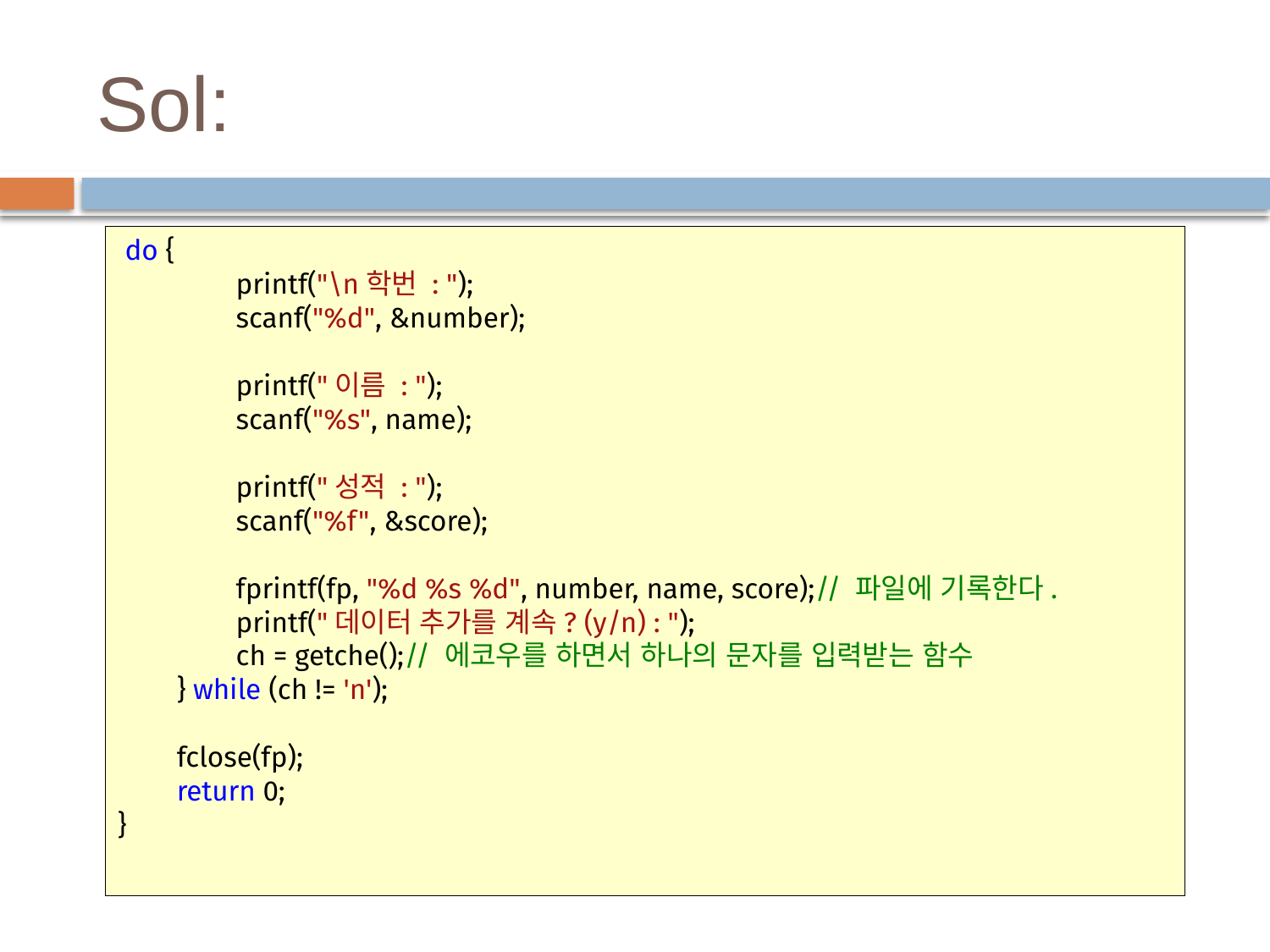

# Sol:
 do {
                printf("\n학번 : ");
                scanf("%d", &number);

                printf("이름 : ");
                scanf("%s", name);

                printf("성적 : ");
                scanf("%f", &score);

                fprintf(fp, "%d %s %d", number, name, score);// 파일에 기록한다.
                printf("데이터 추가를 계속? (y/n) : ");
                ch = getche();// 에코우를 하면서 하나의 문자를 입력받는 함수
        } while (ch != 'n');

        fclose(fp);
        return 0;
}